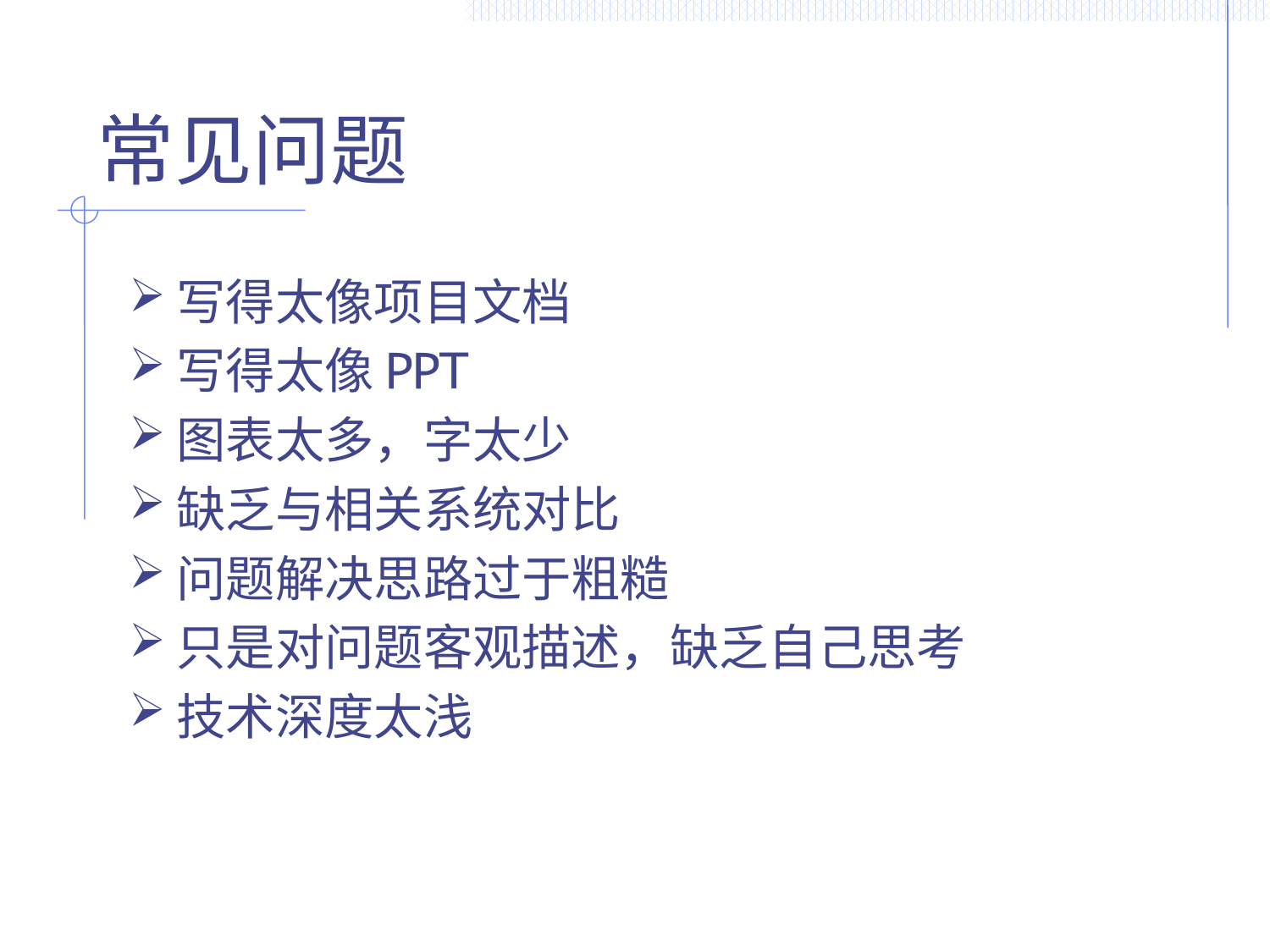

# 常见问题
写得太像项目文档
写得太像PPT
图表太多，字太少
缺乏与相关系统对比
问题解决思路过于粗糙
只是对问题客观描述，缺乏自己思考
技术深度太浅